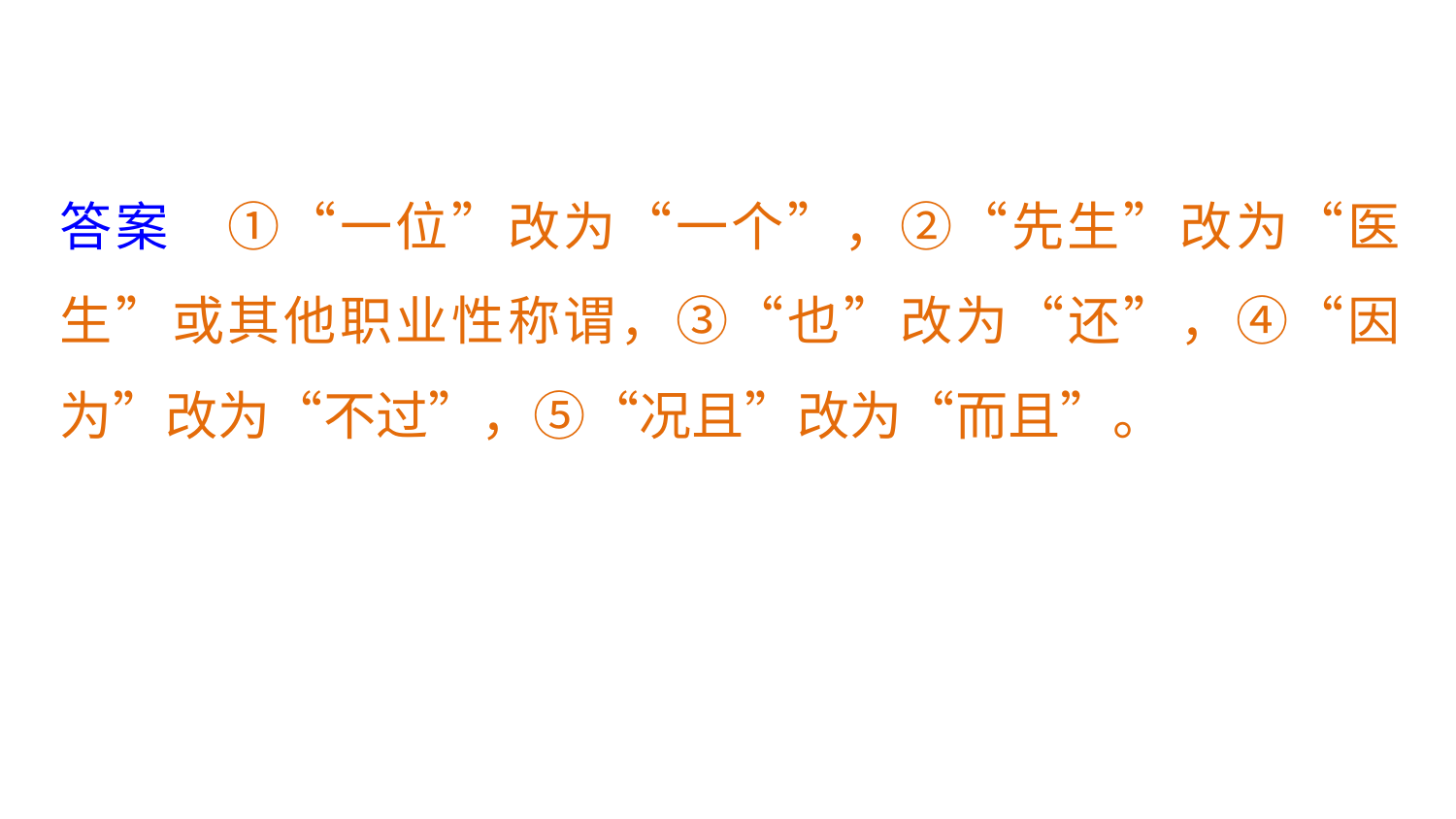

答案　①“一位”改为“一个”，②“先生”改为“医生”或其他职业性称谓，③“也”改为“还”，④“因为”改为“不过”，⑤“况且”改为“而且”。